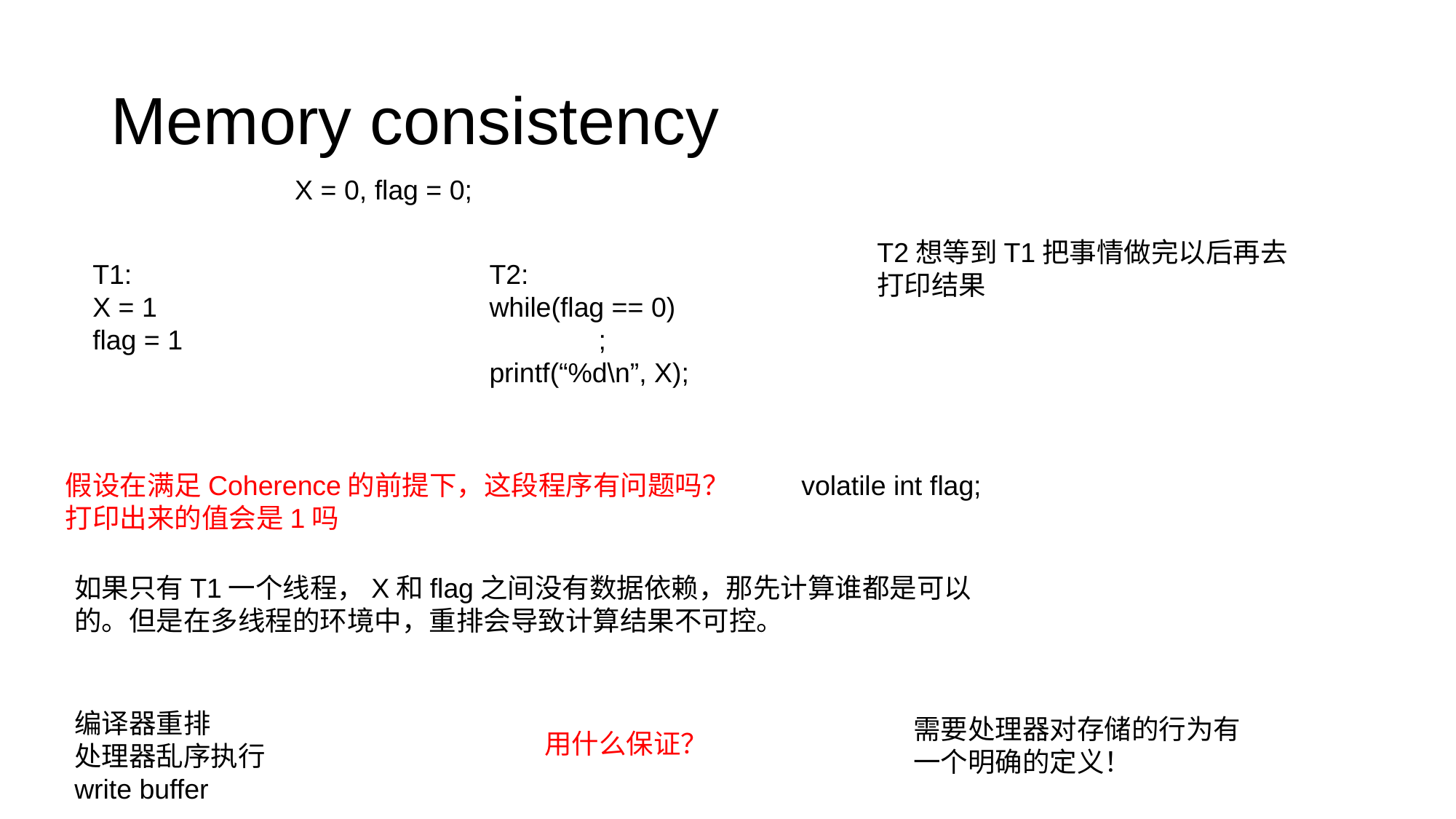

# Memory consistency
X = 0, flag = 0;
T2想等到T1把事情做完以后再去打印结果
T1:
X = 1
flag = 1
T2:
while(flag == 0)
	;
printf(“%d\n”, X);
假设在满足Coherence的前提下，这段程序有问题吗？打印出来的值会是1吗
volatile int flag;
如果只有T1一个线程，X和flag之间没有数据依赖，那先计算谁都是可以的。但是在多线程的环境中，重排会导致计算结果不可控。
编译器重排
处理器乱序执行
write buffer
需要处理器对存储的行为有一个明确的定义！
用什么保证？